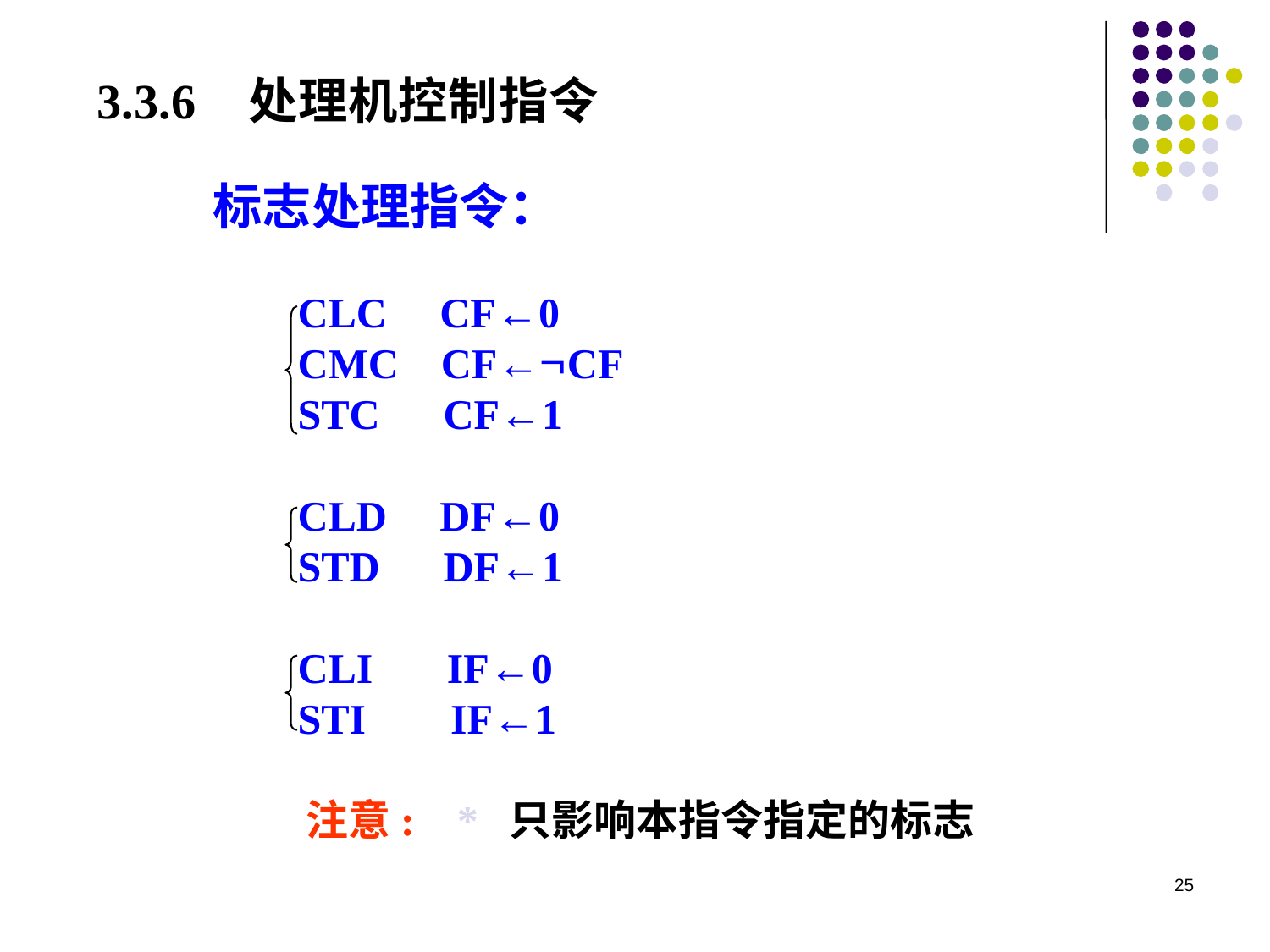

3.3.6   处理机控制指令
标志处理指令：

  CLC     CF←0
  CMC    CF←¬CF
  STC      CF←1

  CLD     DF←0
  STD      DF←1

  CLI       IF←0
  STI        IF←1

  注意:    *  只影响本指令指定的标志

25